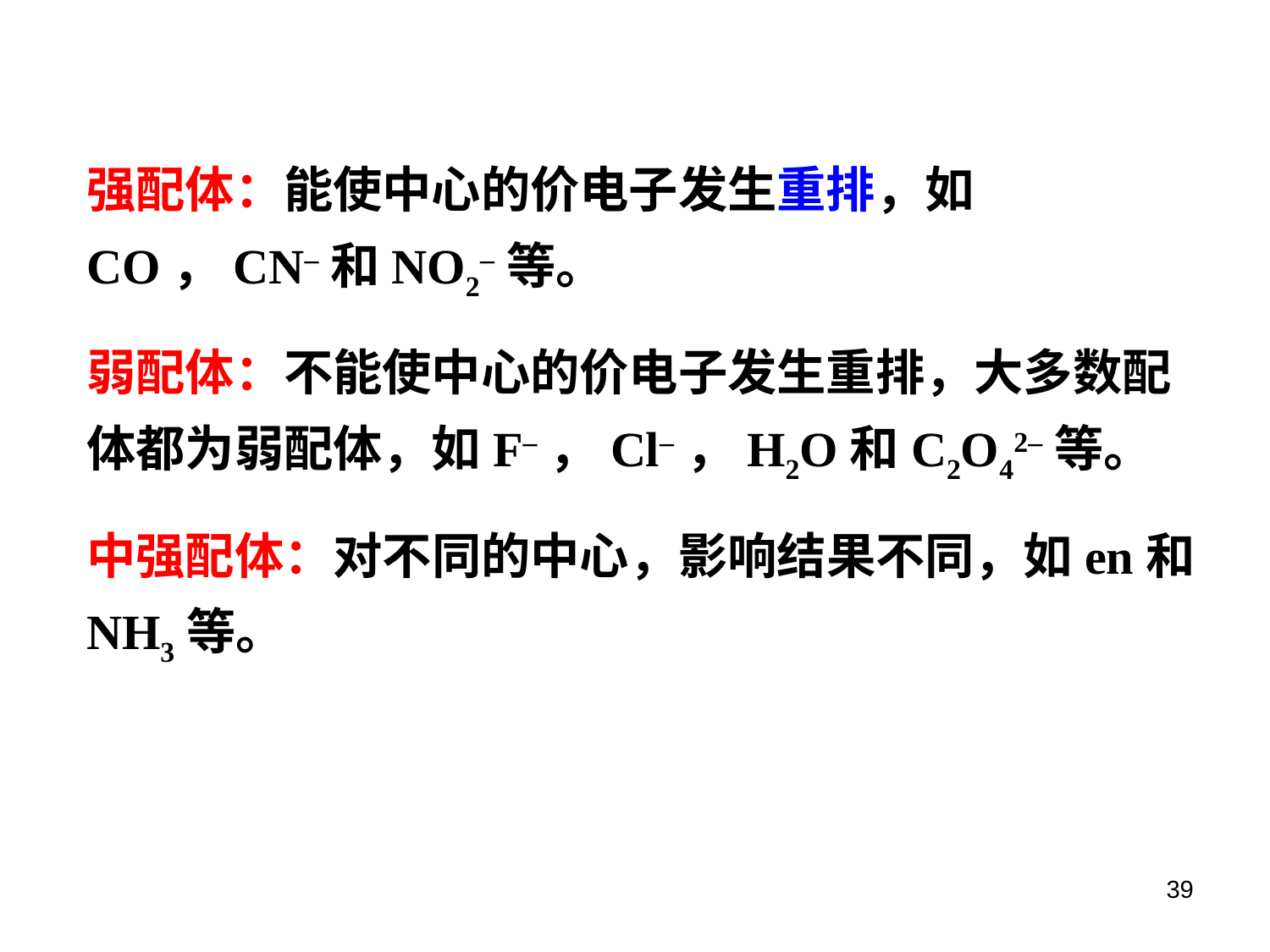

强配体：能使中心的价电子发生重排，如CO，CN–和NO2–等。
弱配体：不能使中心的价电子发生重排，大多数配体都为弱配体，如F–，Cl–，H2O和C2O42–等。
中强配体：对不同的中心，影响结果不同，如en和NH3等。
39